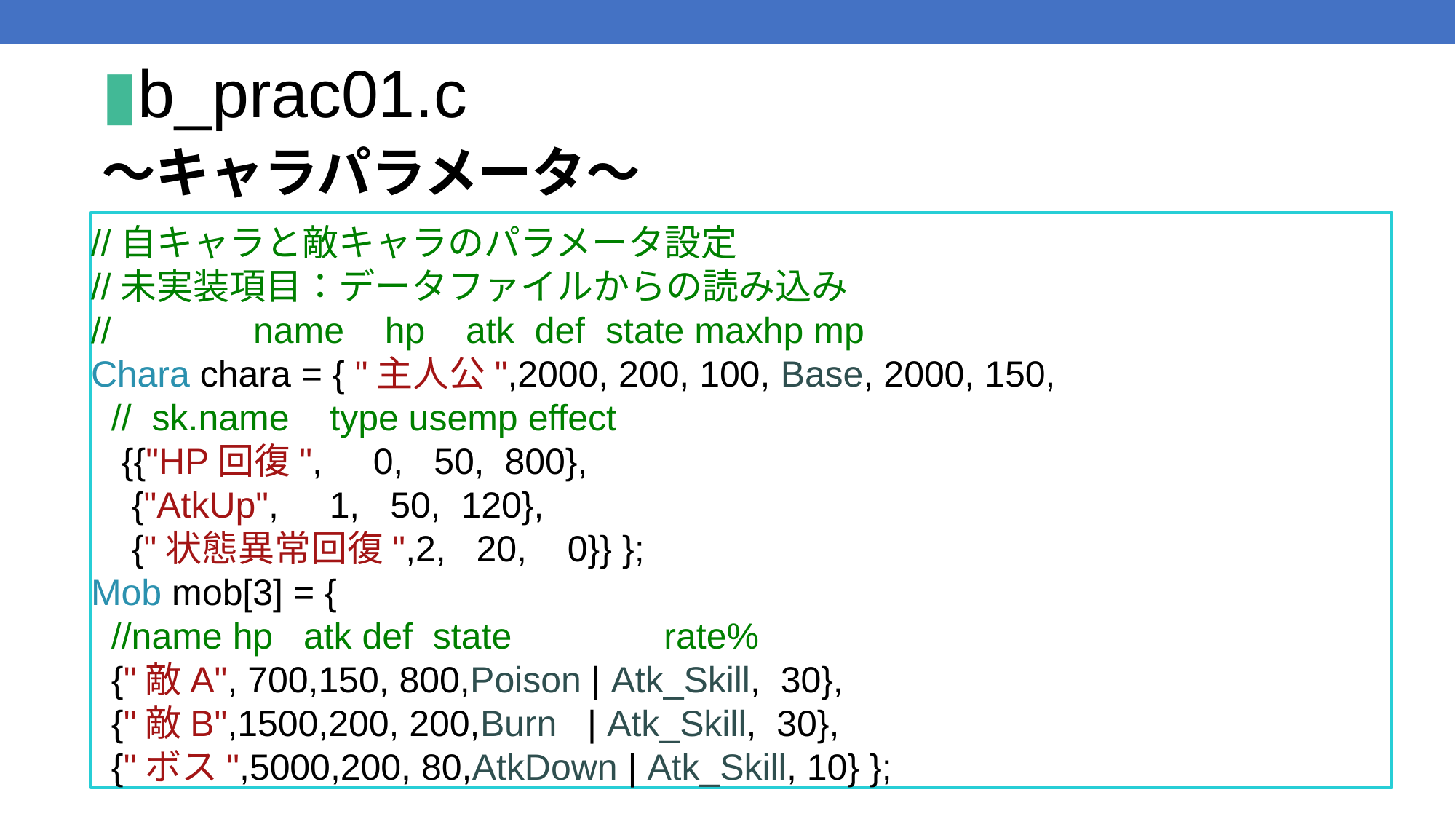

# ▮b_prac01.c
～キャラパラメータ～
//自キャラと敵キャラのパラメータ設定
//未実装項目：データファイルからの読み込み
//              name    hp    atk  def  state maxhp mp
Chara chara = { "主人公",2000, 200, 100, Base, 2000, 150,
  //  sk.name    type usemp effect
   {{"HP回復",     0,   50,  800},
    {"AtkUp",     1,   50,  120},
    {"状態異常回復",2,   20,    0}} };
Mob mob[3] = {
  //name hp   atk def  state               rate%
  {"敵A", 700,150, 800,Poison | Atk_Skill,  30},
  {"敵B",1500,200, 200,Burn   | Atk_Skill,  30},
  {"ボス",5000,200, 80,AtkDown | Atk_Skill, 10} };